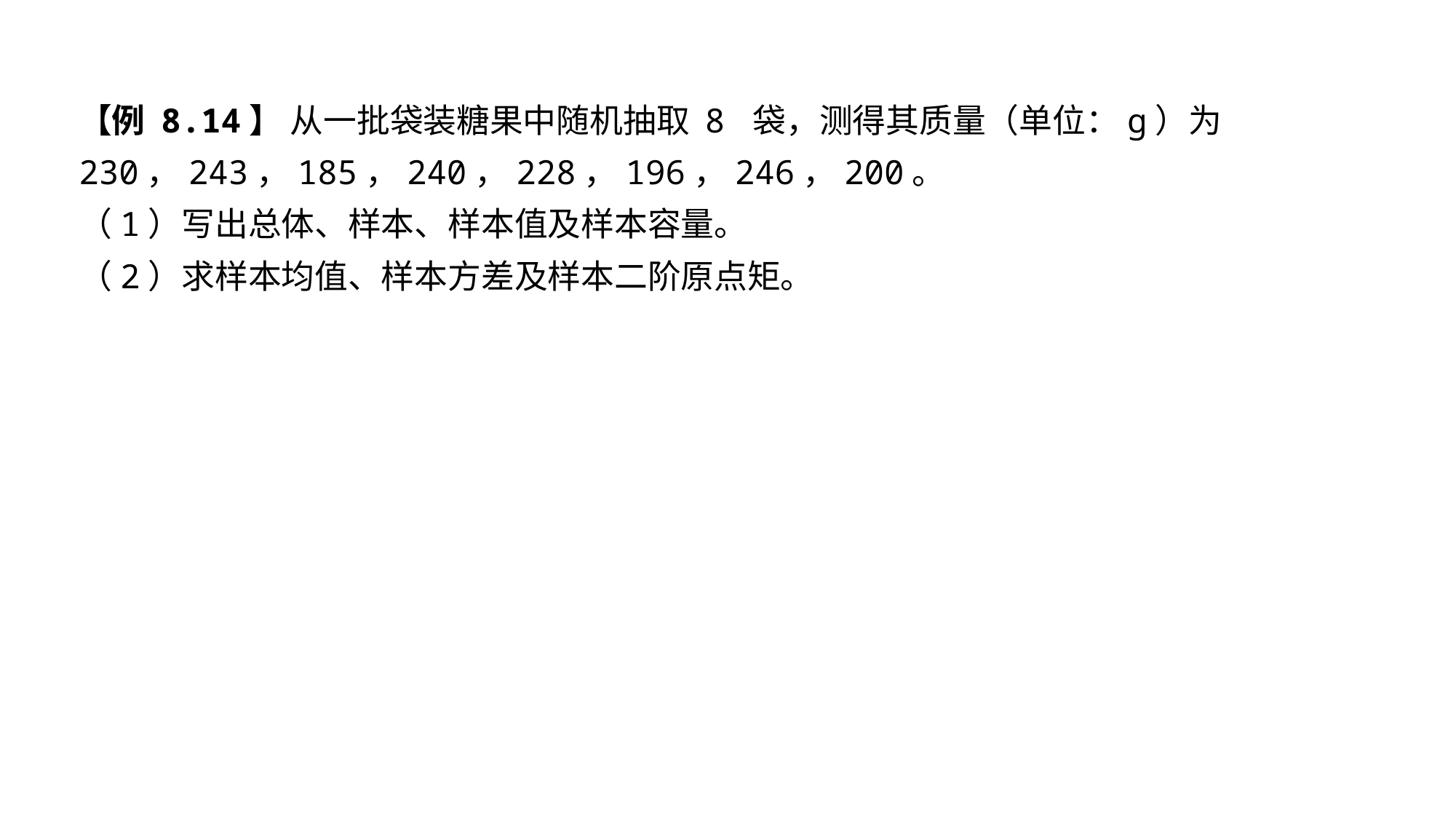

【例 8.14】 从一批袋装糖果中随机抽取 8 袋，测得其质量（单位：g）为 230，243，185，240，228，196，246，200。
（1）写出总体、样本、样本值及样本容量。
（2）求样本均值、样本方差及样本二阶原点矩。